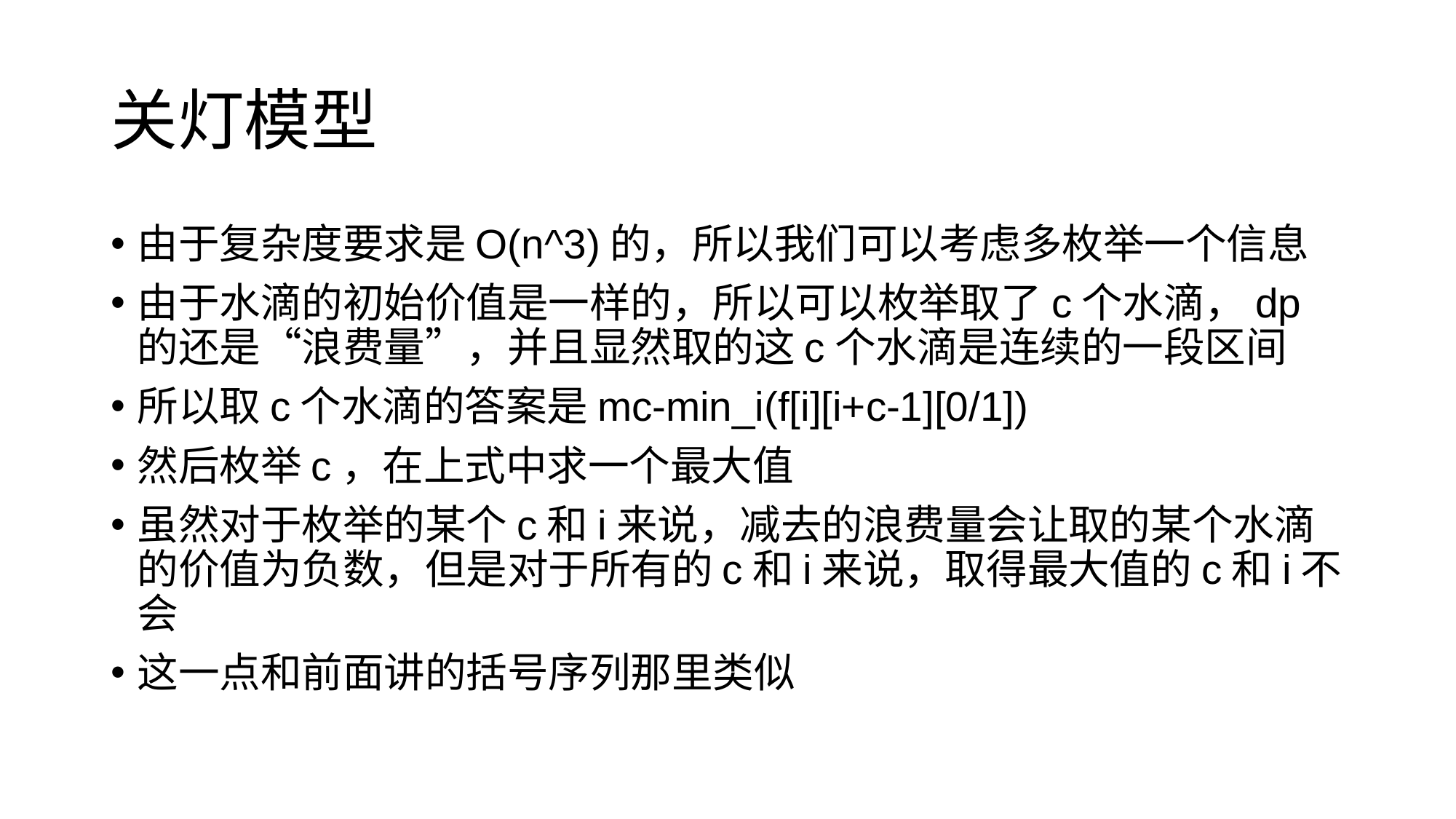

# 关灯模型
由于复杂度要求是O(n^3)的，所以我们可以考虑多枚举一个信息
由于水滴的初始价值是一样的，所以可以枚举取了c个水滴，dp的还是“浪费量”，并且显然取的这c个水滴是连续的一段区间
所以取c个水滴的答案是mc-min_i(f[i][i+c-1][0/1])
然后枚举c，在上式中求一个最大值
虽然对于枚举的某个c和i来说，减去的浪费量会让取的某个水滴的价值为负数，但是对于所有的c和i来说，取得最大值的c和i不会
这一点和前面讲的括号序列那里类似